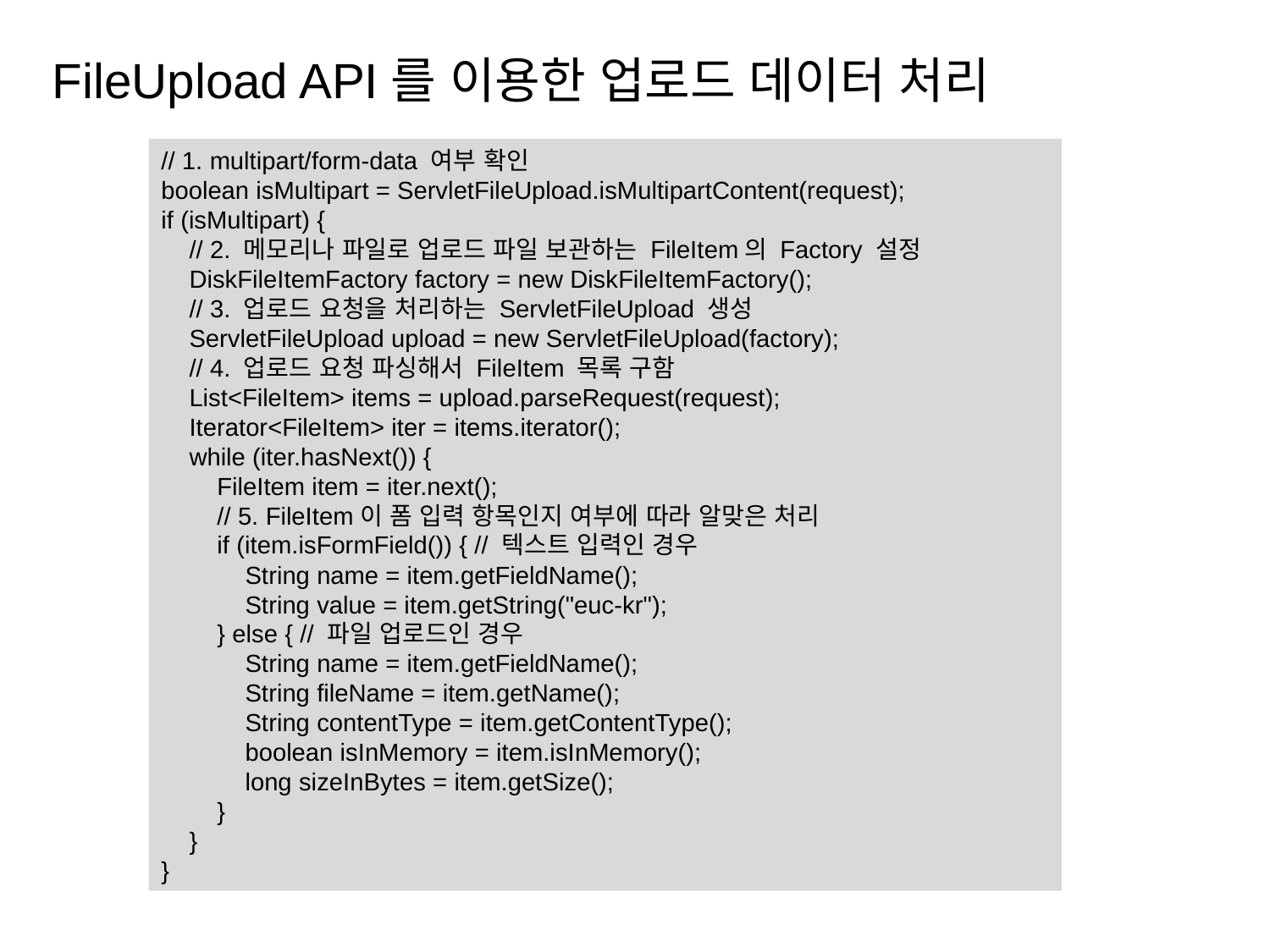

# FileUpload API를 이용한 업로드 데이터 처리
// 1. multipart/form-data 여부 확인
boolean isMultipart = ServletFileUpload.isMultipartContent(request);
if (isMultipart) {
    // 2. 메모리나 파일로 업로드 파일 보관하는 FileItem의 Factory 설정
    DiskFileItemFactory factory = new DiskFileItemFactory();
    // 3. 업로드 요청을 처리하는 ServletFileUpload 생성
    ServletFileUpload upload = new ServletFileUpload(factory);
    // 4. 업로드 요청 파싱해서 FileItem 목록 구함
    List<FileItem> items = upload.parseRequest(request);
    Iterator<FileItem> iter = items.iterator();
    while (iter.hasNext()) {
        FileItem item = iter.next();
        // 5. FileItem이 폼 입력 항목인지 여부에 따라 알맞은 처리
        if (item.isFormField()) { // 텍스트 입력인 경우
            String name = item.getFieldName();
            String value = item.getString("euc-kr");
        } else { // 파일 업로드인 경우
            String name = item.getFieldName();
            String fileName = item.getName();
            String contentType = item.getContentType();
            boolean isInMemory = item.isInMemory();
            long sizeInBytes = item.getSize();
        }
    }
}